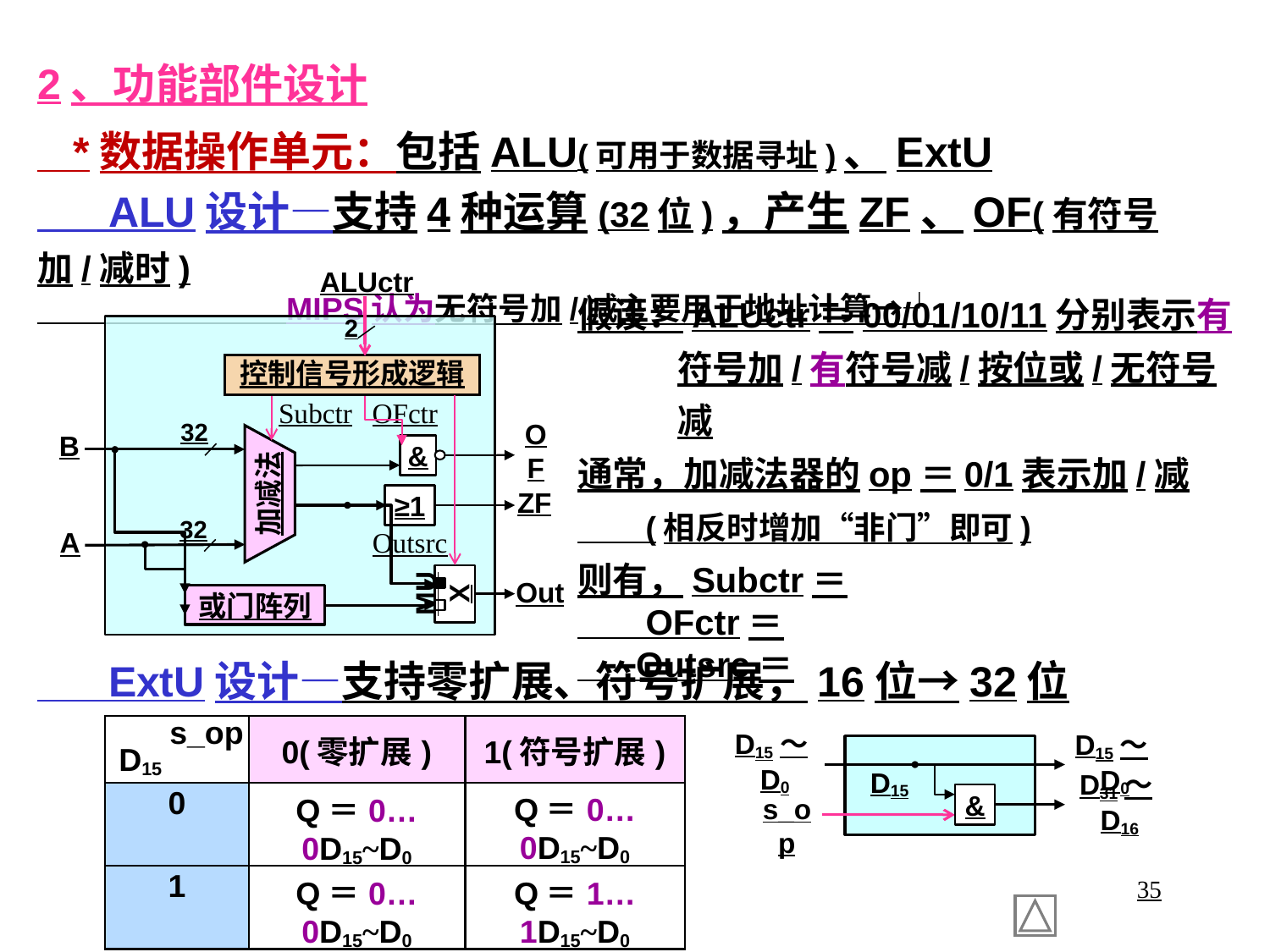

2、功能部件设计
   *数据操作单元：包括ALU(可用于数据寻址)、ExtU
      ALU设计—支持4种运算(32位)，产生ZF、OF(有符号加/减时)
                            MIPS认为无符号加/减主要用于地址计算→┘
ALUctr

2
控制信号形成逻辑
OFctr
Subctr
32
B
&
OF

加减法
≥1
ZF
32
A
Outsrc
MUX
Out

或门阵列

假设：ALUctr＝00/01/10/11分别表示有符号加/有符号减/按位或/无符号减
通常，加减法器的op＝0/1表示加/减
       (相反时增加“非门”即可)
则有，Subctr＝
       OFctr＝
      Outsrc＝
      ExtU设计—支持零扩展、符号扩展，16位→32位
| s\_op D15 | 0(零扩展) | 1(符号扩展) |
| --- | --- | --- |
| 0 | Q＝0…0D15~D0 | Q＝0…0D15~D0 |
| 1 | Q＝0…0D15~D0 | Q＝1…1D15~D0 |

D15～D0
D15～D0
D15
&
D31～D16
s_op
35